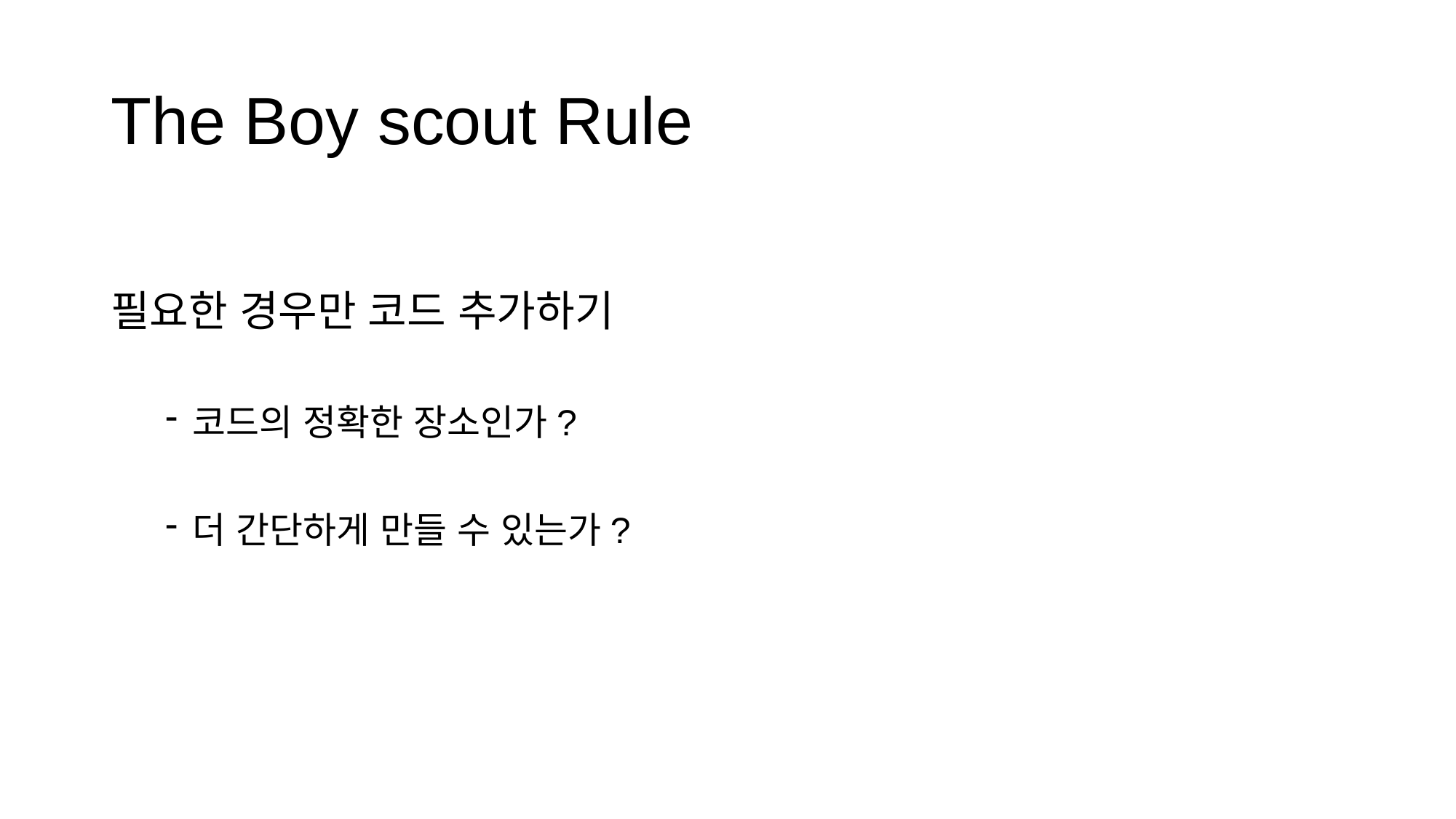

# The Boy scout Rule

필요한 경우만 코드 추가하기

코드의 정확한 장소인가?

더 간단하게 만들 수 있는가?